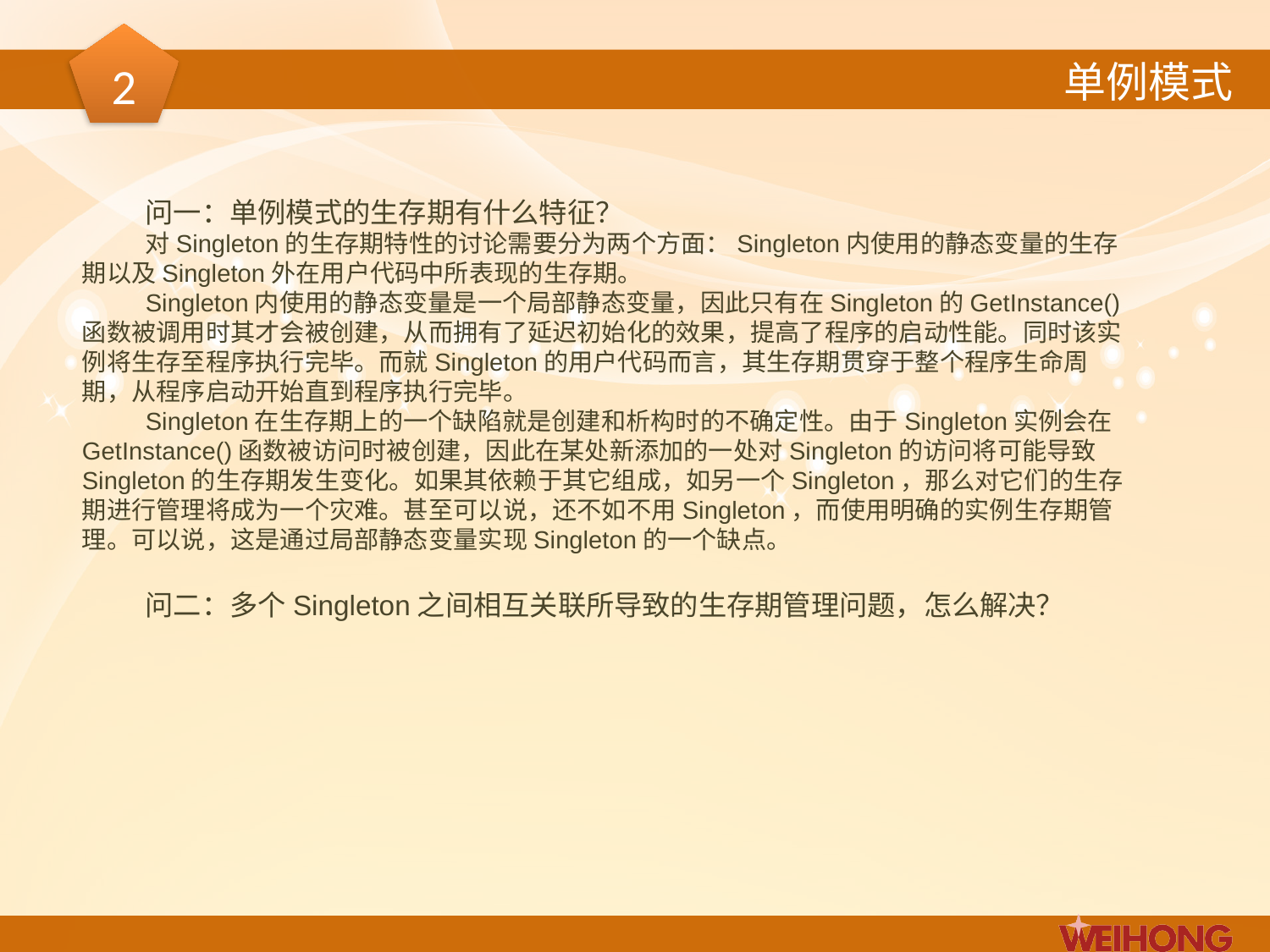

2
单例模式

问一：单例模式的生存期有什么特征？
对Singleton的生存期特性的讨论需要分为两个方面：Singleton内使用的静态变量的生存期以及Singleton外在用户代码中所表现的生存期。
Singleton内使用的静态变量是一个局部静态变量，因此只有在Singleton的GetInstance()函数被调用时其才会被创建，从而拥有了延迟初始化的效果，提高了程序的启动性能。同时该实例将生存至程序执行完毕。而就Singleton的用户代码而言，其生存期贯穿于整个程序生命周期，从程序启动开始直到程序执行完毕。
Singleton在生存期上的一个缺陷就是创建和析构时的不确定性。由于Singleton实例会在GetInstance()函数被访问时被创建，因此在某处新添加的一处对Singleton的访问将可能导致Singleton的生存期发生变化。如果其依赖于其它组成，如另一个Singleton，那么对它们的生存期进行管理将成为一个灾难。甚至可以说，还不如不用Singleton，而使用明确的实例生存期管理。可以说，这是通过局部静态变量实现Singleton的一个缺点。

问二：多个Singleton之间相互关联所导致的生存期管理问题，怎么解决？